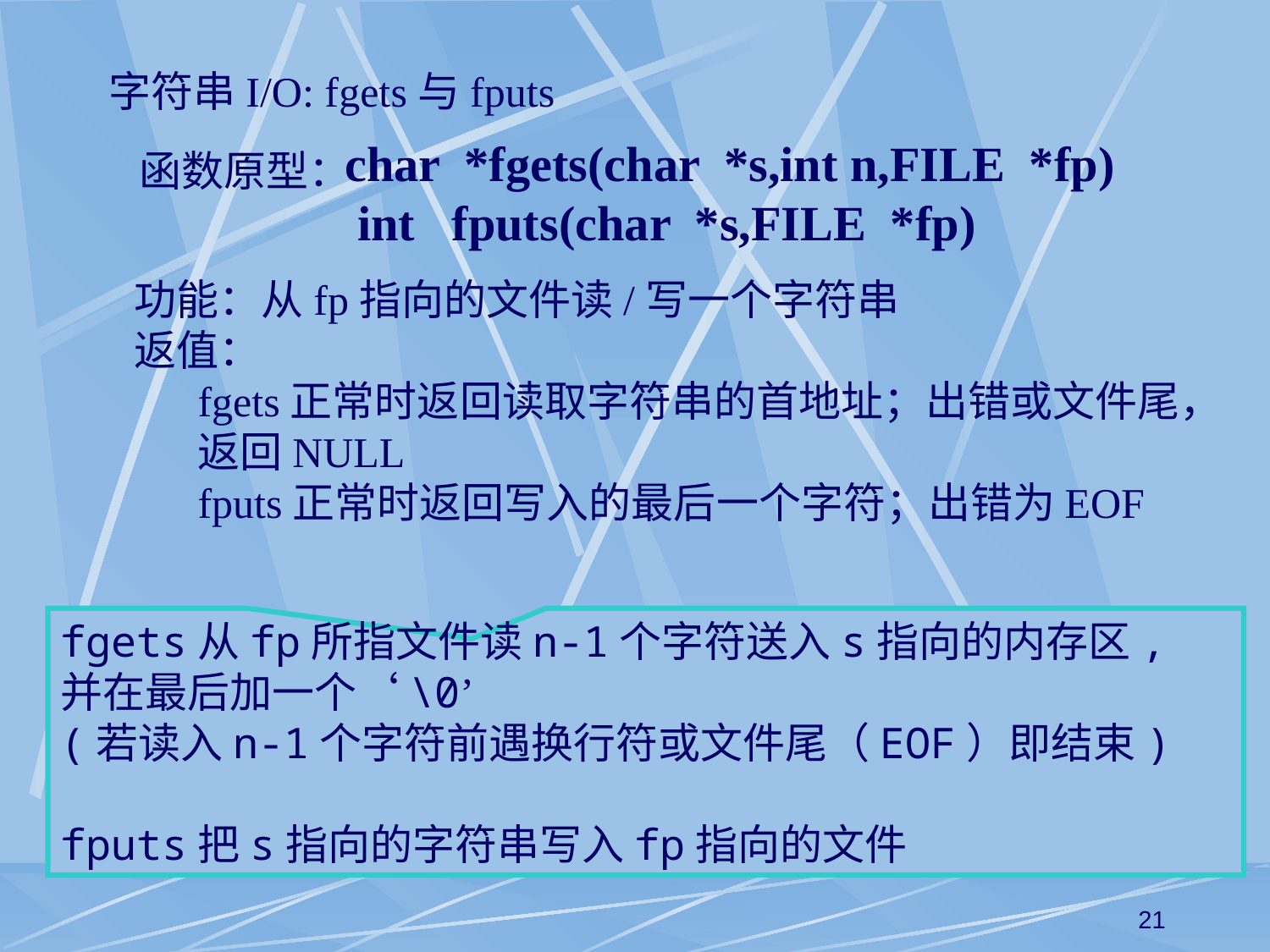

字符串I/O: fgets与fputs
char  *fgets(char  *s,int n,FILE  *fp)
 int   fputs(char  *s,FILE  *fp)
函数原型：

功能：从fp指向的文件读/写一个字符串
返值：
fgets正常时返回读取字符串的首地址；出错或文件尾，返回NULL
fputs正常时返回写入的最后一个字符；出错为EOF
fgets从fp所指文件读n-1个字符送入s指向的内存区,
并在最后加一个‘\0’
(若读入n-1个字符前遇换行符或文件尾（EOF）即结束)

fputs把s指向的字符串写入fp指向的文件
21